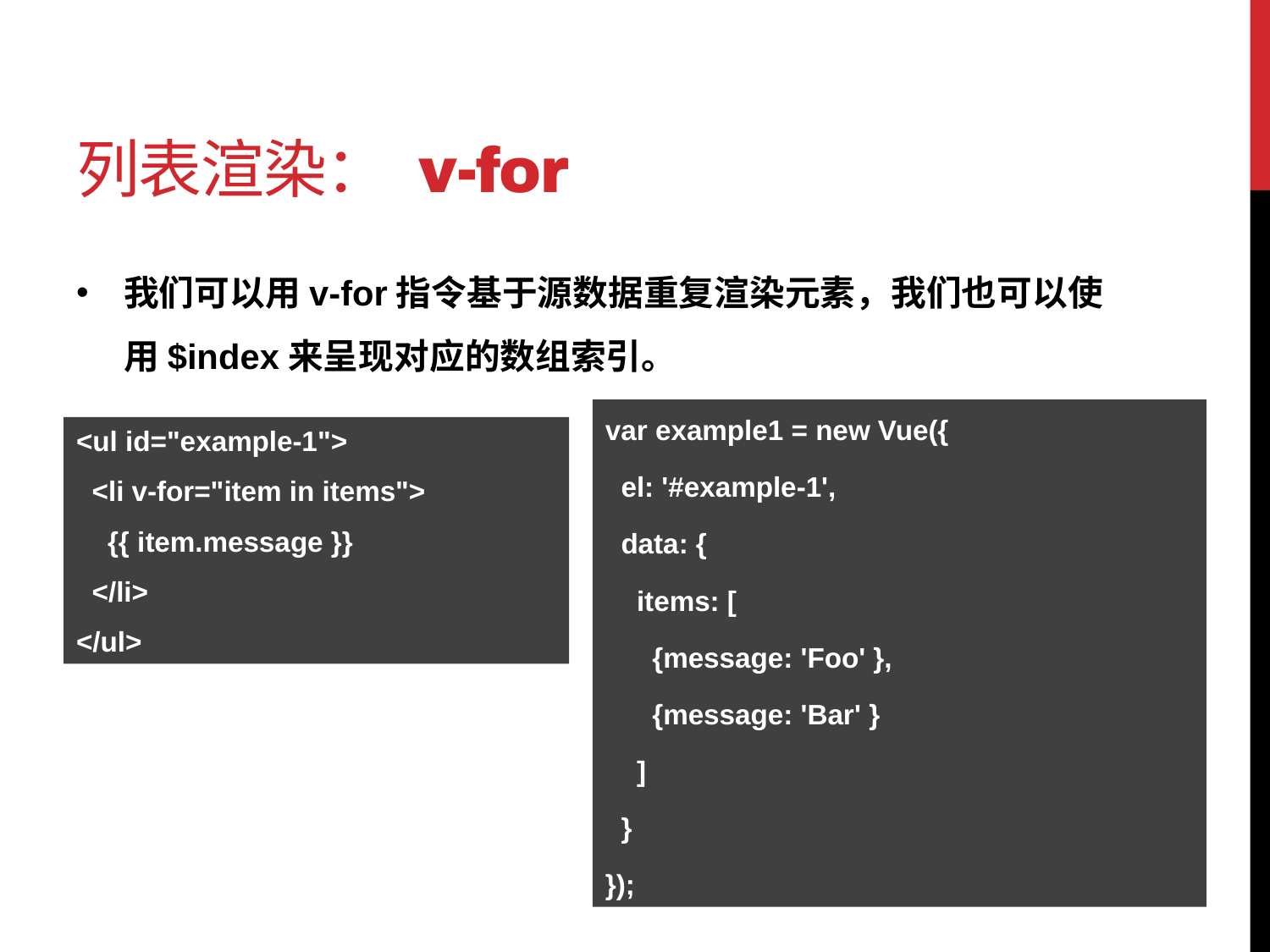

# 列表渲染： v-for
我们可以用v-for指令基于源数据重复渲染元素，我们也可以使用$index来呈现对应的数组索引。
var example1 = new Vue({
  el: '#example-1',
  data: {
    items: [
      {message: 'Foo' },
      {message: 'Bar' }
    ]
  }
});
<ul id="example-1">
  <li v-for="item in items">
    {{ item.message }}
  </li>
</ul>